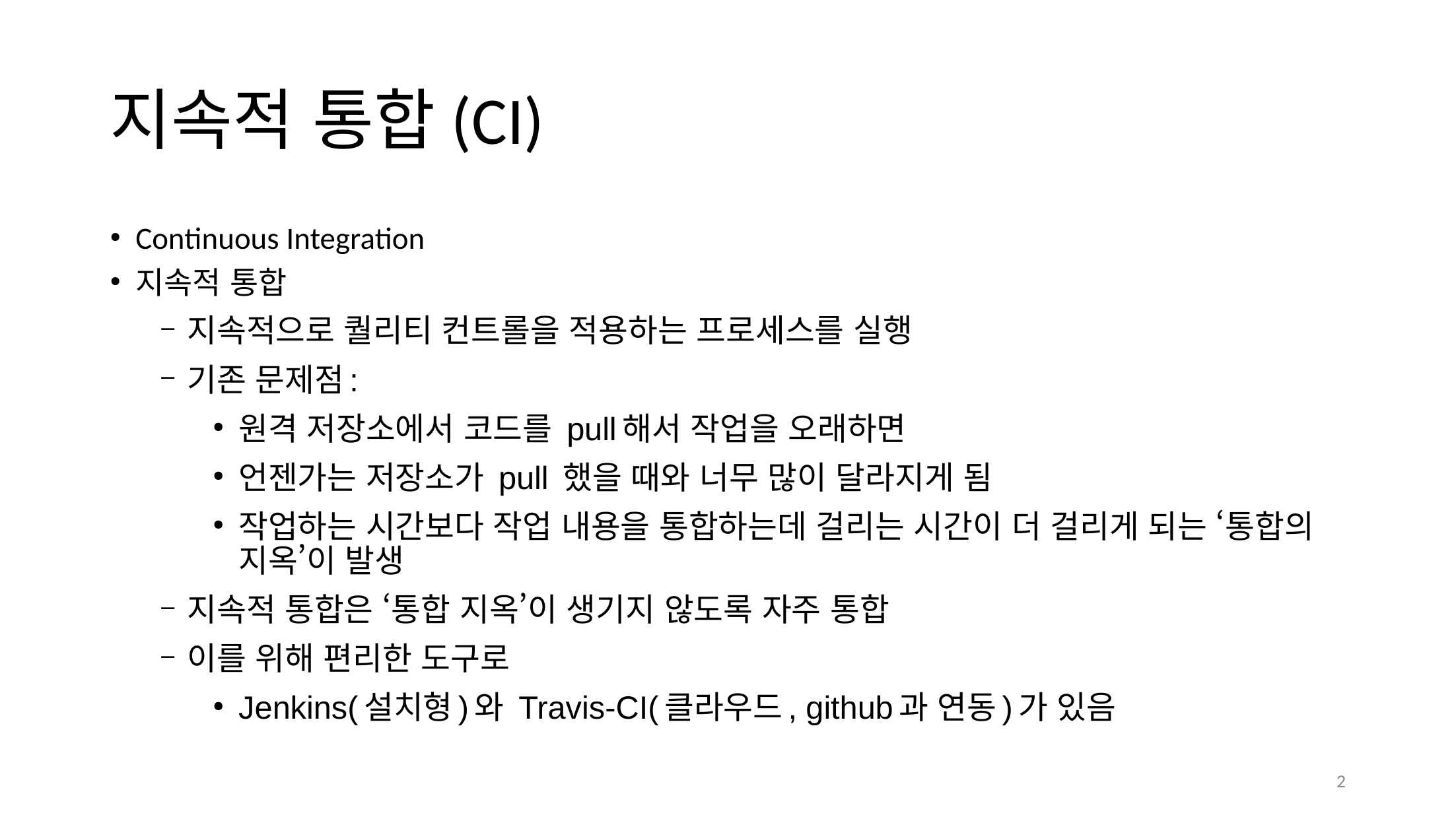

# 지속적 통합(CI)
Continuous Integration
지속적 통합
지속적으로 퀄리티 컨트롤을 적용하는 프로세스를 실행
기존 문제점:
원격 저장소에서 코드를 pull해서 작업을 오래하면
언젠가는 저장소가 pull 했을 때와 너무 많이 달라지게 됨
작업하는 시간보다 작업 내용을 통합하는데 걸리는 시간이 더 걸리게 되는 ‘통합의 지옥’이 발생
지속적 통합은 ‘통합 지옥’이 생기지 않도록 자주 통합
이를 위해 편리한 도구로
Jenkins(설치형)와 Travis-CI(클라우드, github과 연동)가 있음
2